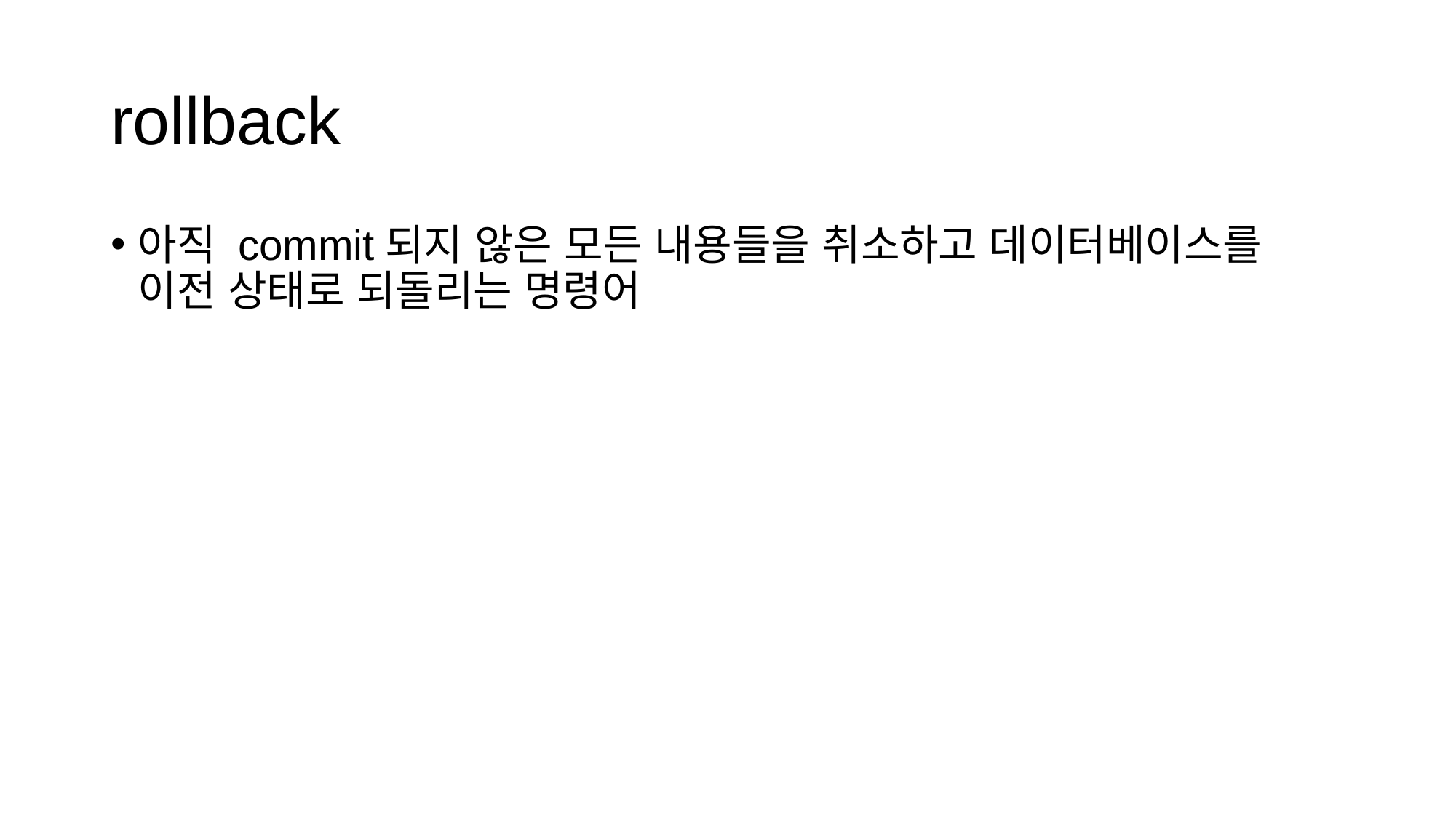

# rollback
아직 commit되지 않은 모든 내용들을 취소하고 데이터베이스를 이전 상태로 되돌리는 명령어